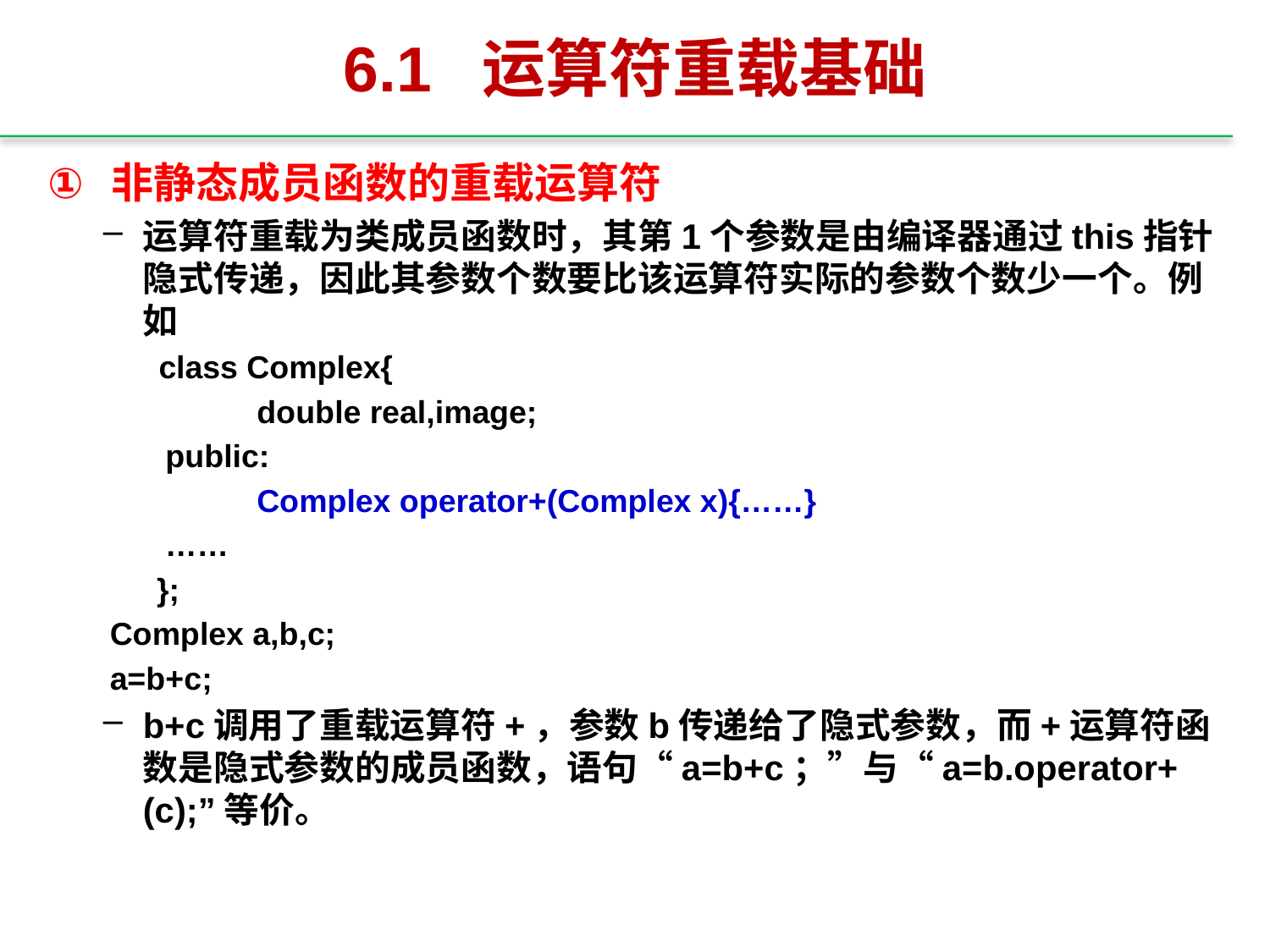

# 6.1  运算符重载基础
非静态成员函数的重载运算符
运算符重载为类成员函数时，其第1个参数是由编译器通过this指针隐式传递，因此其参数个数要比该运算符实际的参数个数少一个。例如
class Complex{
	   double real,image;
       public:
	   Complex operator+(Complex x){……}
       ……
      };
       Complex a,b,c;
       a=b+c;
b+c调用了重载运算符+，参数b传递给了隐式参数，而+运算符函数是隐式参数的成员函数，语句“a=b+c；”与“a=b.operator+(c);”等价。